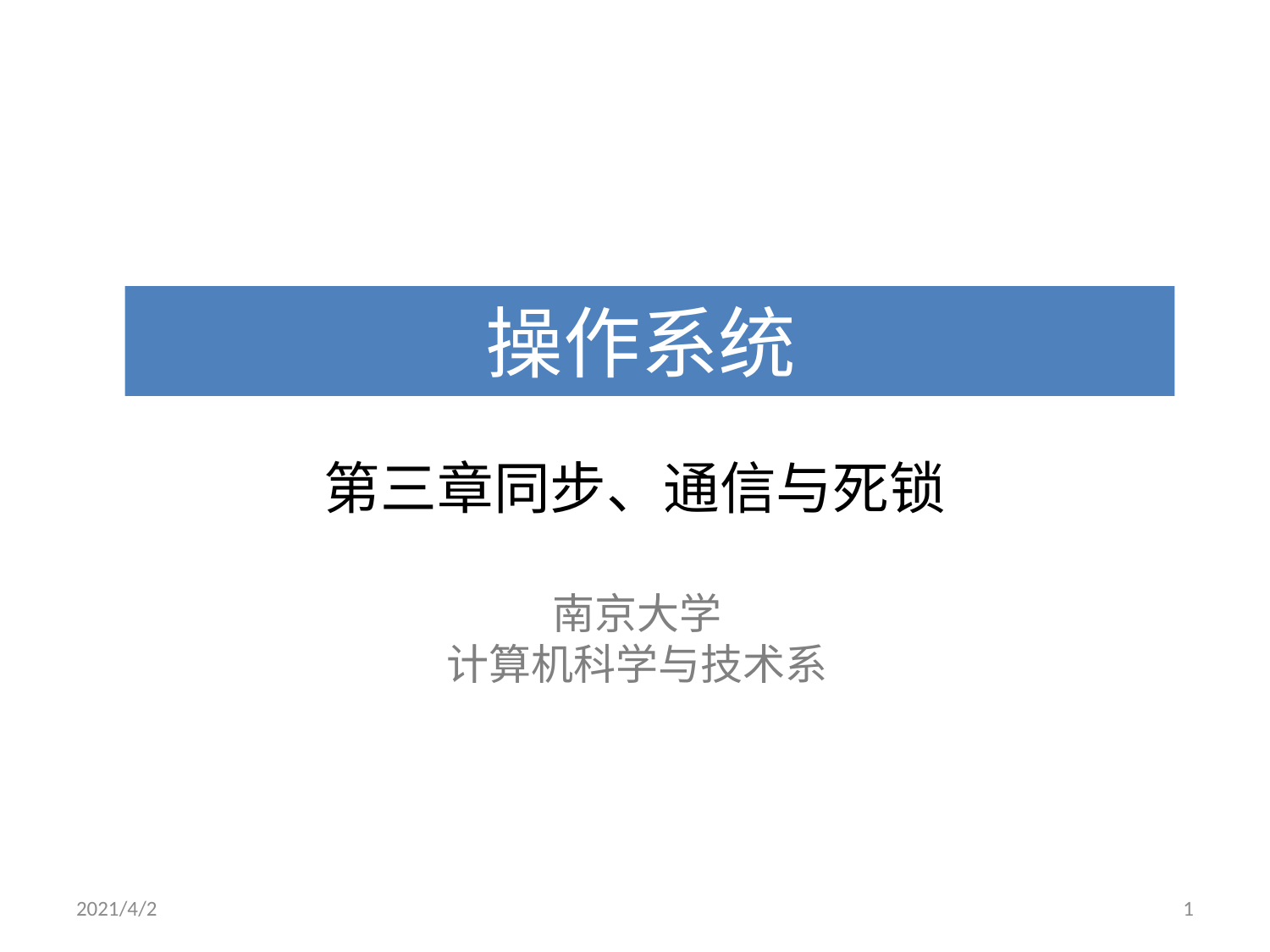

# 操作系统
第三章同步、通信与死锁
南京大学
计算机科学与技术系
2021/4/2
1